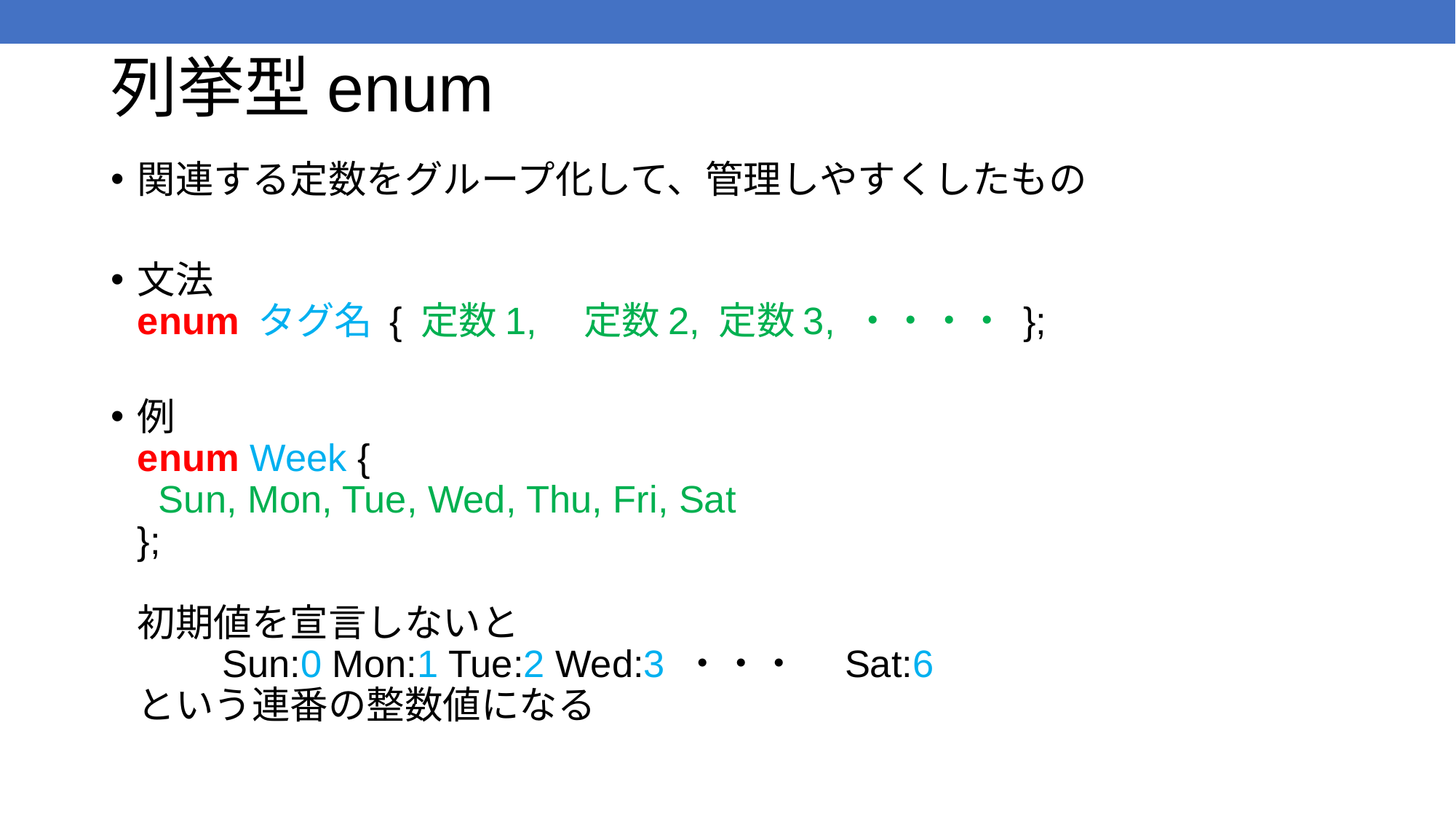

# 列挙型enum
関連する定数をグループ化して、管理しやすくしたもの
文法
enum タグ名 { 定数1,　定数2, 定数3, ・・・・ };
例
enum Week {
  Sun, Mon, Tue, Wed, Thu, Fri, Sat
};
初期値を宣言しないと
　　Sun:0 Mon:1 Tue:2 Wed:3 ・・・　Sat:6
という連番の整数値になる